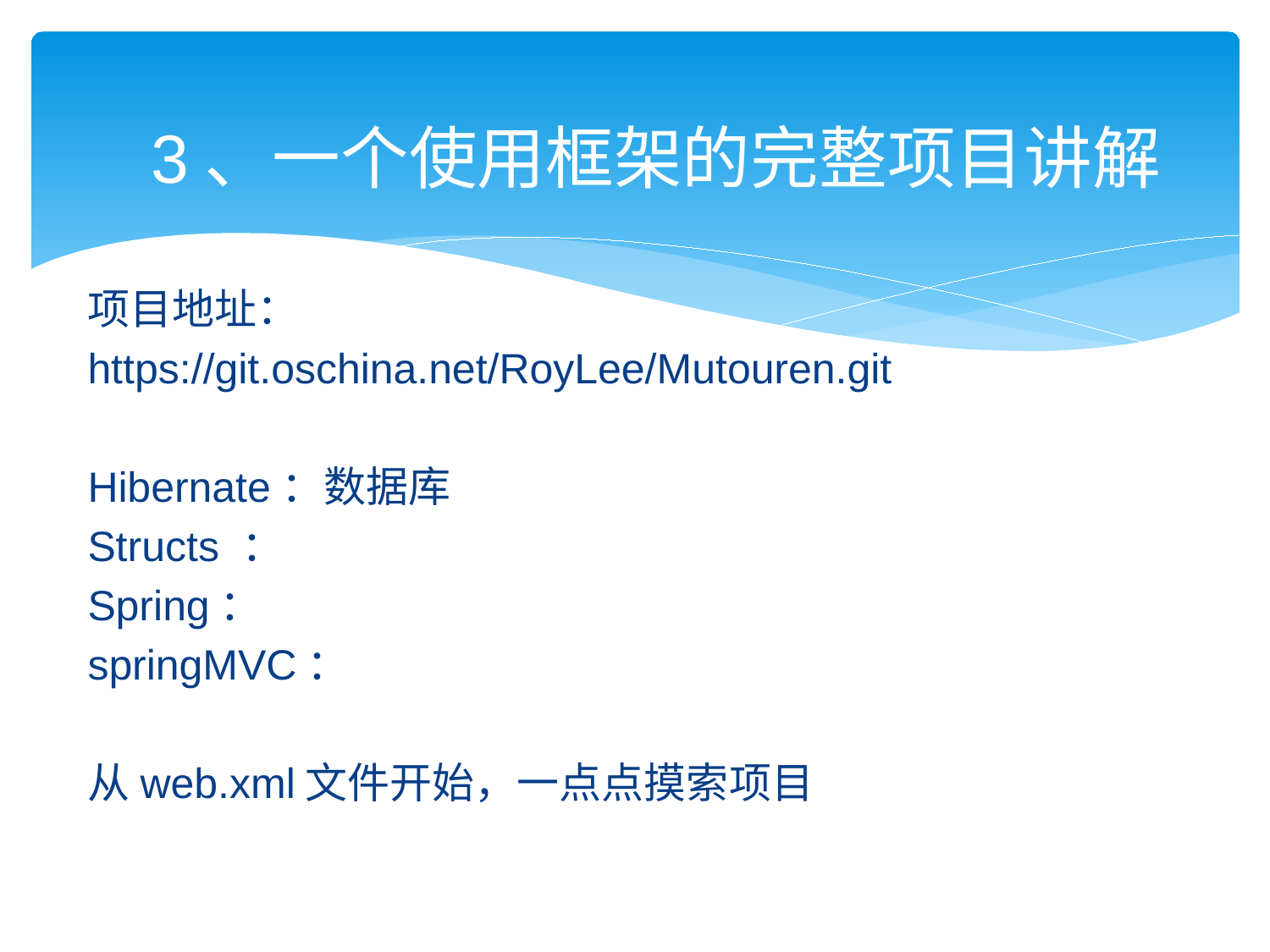

# 3、一个使用框架的完整项目讲解
项目地址：
https://git.oschina.net/RoyLee/Mutouren.git

Hibernate：数据库
Structs ：
Spring：
springMVC：

从web.xml文件开始，一点点摸索项目